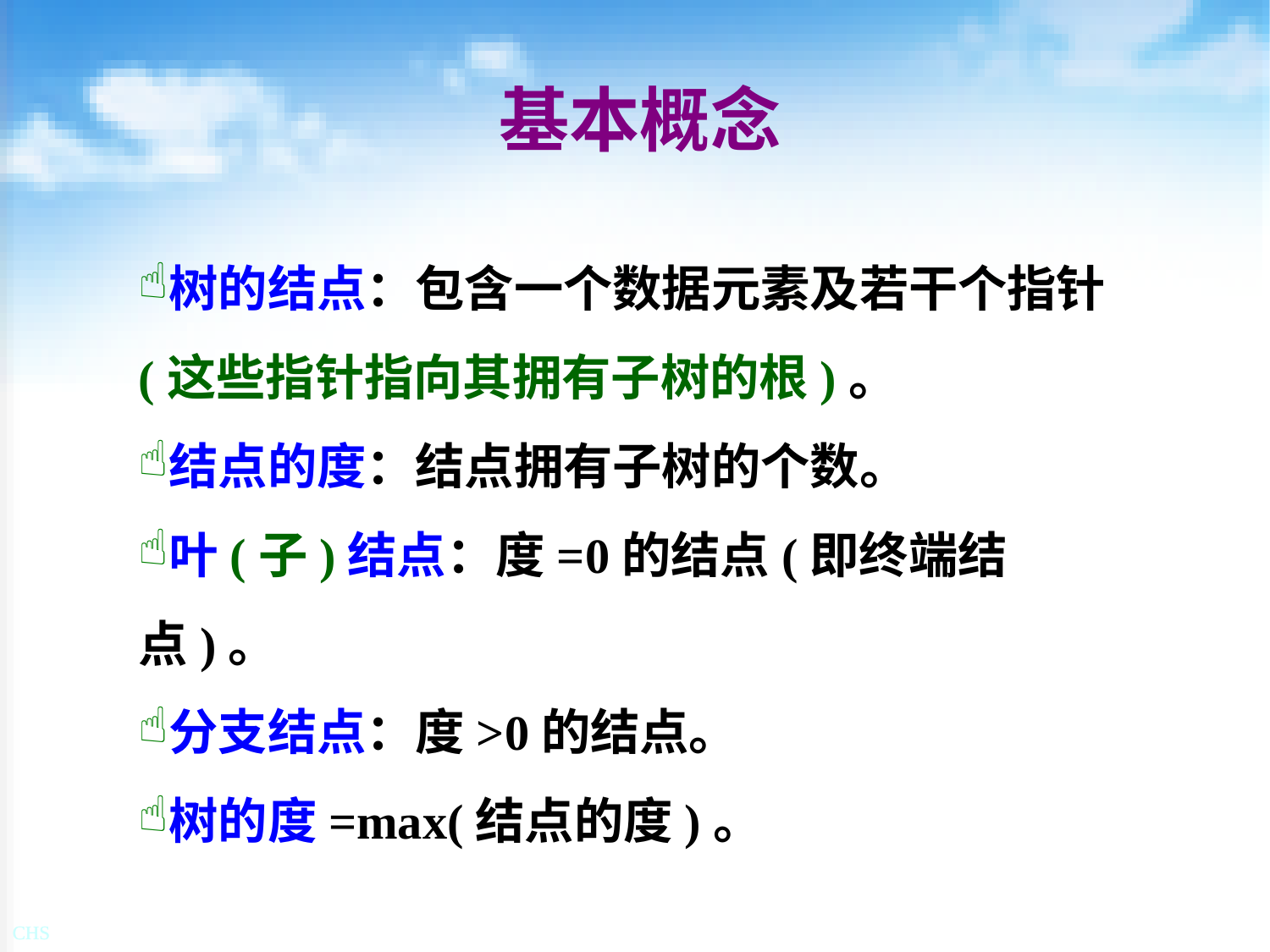

# 基本概念
树的结点：包含一个数据元素及若干个指针(这些指针指向其拥有子树的根)。
结点的度：结点拥有子树的个数。
叶(子)结点：度=0的结点(即终端结点)。
分支结点：度>0的结点。
树的度=max(结点的度)。
12